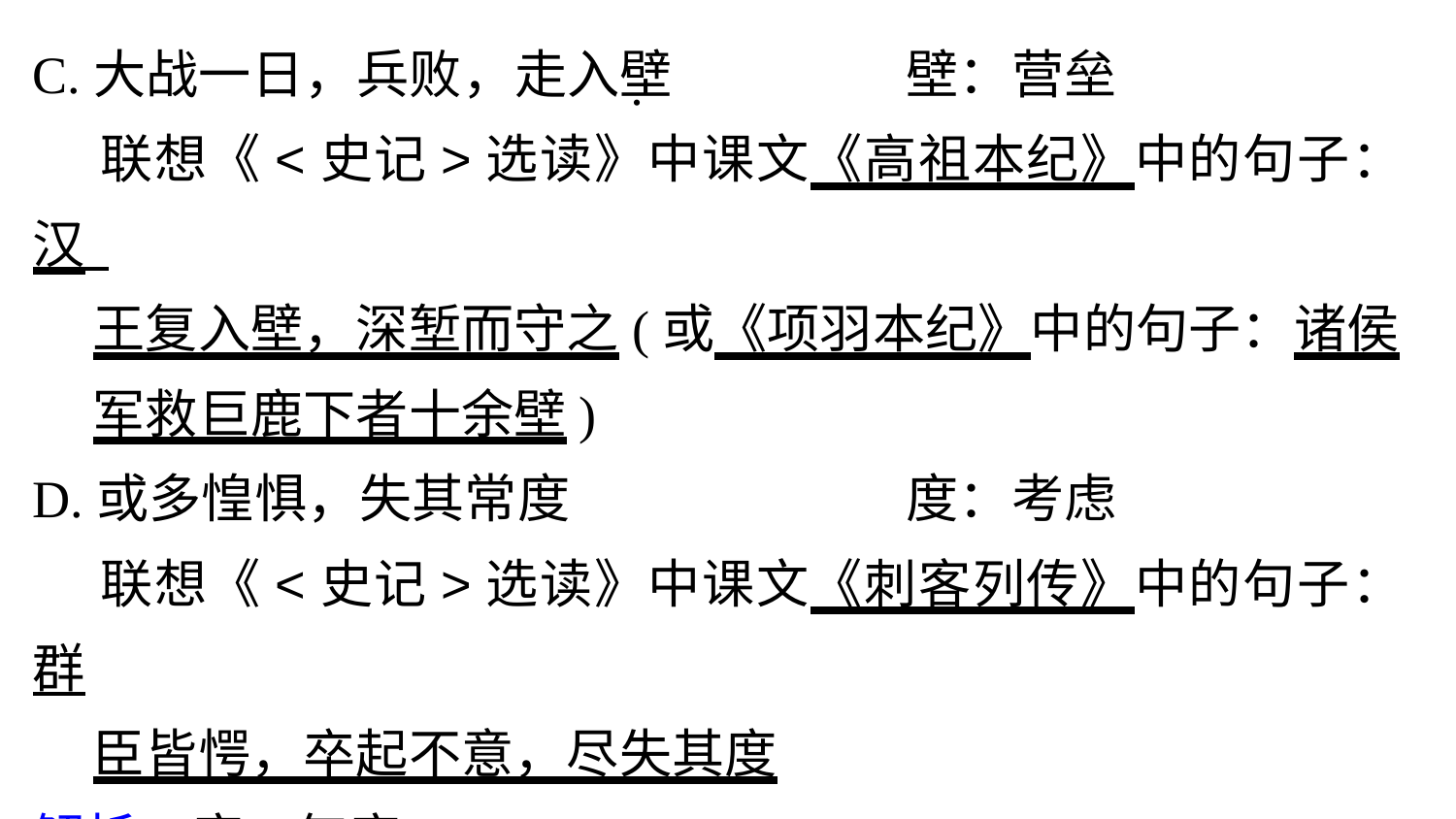

C.大战一日，兵败，走入壁  		壁：营垒
    联想《<史记>选读》中课文《高祖本纪》中的句子：汉
    王复入壁，深堑而守之(或《项羽本纪》中的句子：诸侯
    军救巨鹿下者十余壁)
D.或多惶惧，失其常度  			度：考虑
    联想《<史记>选读》中课文《刺客列传》中的句子：群
    臣皆愕，卒起不意，尽失其度
解析　度：气度。
答案　D
.
.